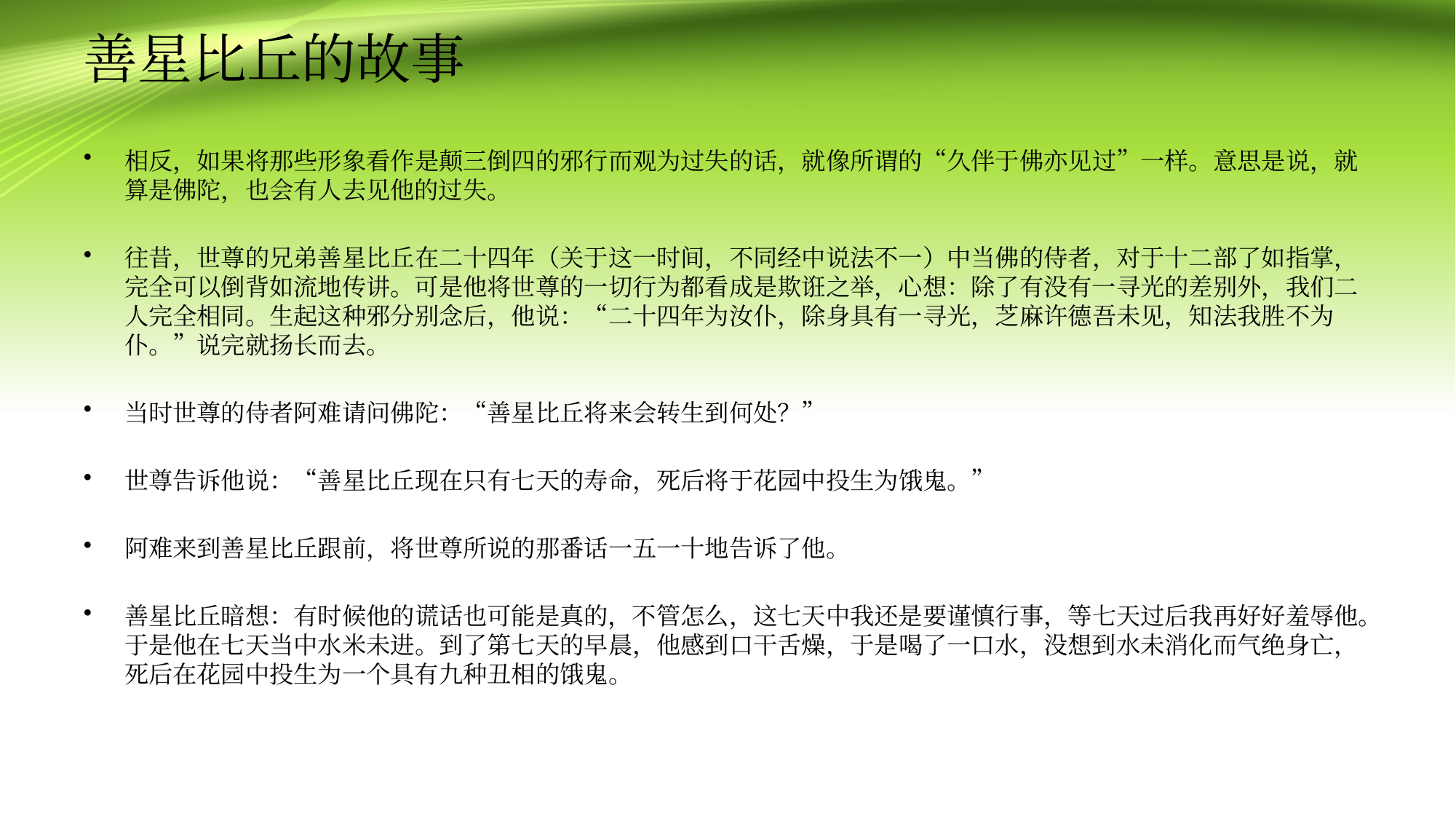

# 善星比丘的故事
相反，如果将那些形象看作是颠三倒四的邪行而观为过失的话，就像所谓的“久伴于佛亦见过”一样。意思是说，就算是佛陀，也会有人去见他的过失。

往昔，世尊的兄弟善星比丘在二十四年（关于这一时间，不同经中说法不一）中当佛的侍者，对于十二部了如指掌，完全可以倒背如流地传讲。可是他将世尊的一切行为都看成是欺诳之举，心想：除了有没有一寻光的差别外，我们二人完全相同。生起这种邪分别念后，他说：“二十四年为汝仆，除身具有一寻光，芝麻许德吾未见，知法我胜不为仆。”说完就扬长而去。

当时世尊的侍者阿难请问佛陀：“善星比丘将来会转生到何处？”

世尊告诉他说：“善星比丘现在只有七天的寿命，死后将于花园中投生为饿鬼。”

阿难来到善星比丘跟前，将世尊所说的那番话一五一十地告诉了他。

善星比丘暗想：有时候他的谎话也可能是真的，不管怎么，这七天中我还是要谨慎行事，等七天过后我再好好羞辱他。于是他在七天当中水米未进。到了第七天的早晨，他感到口干舌燥，于是喝了一口水，没想到水未消化而气绝身亡，死后在花园中投生为一个具有九种丑相的饿鬼。